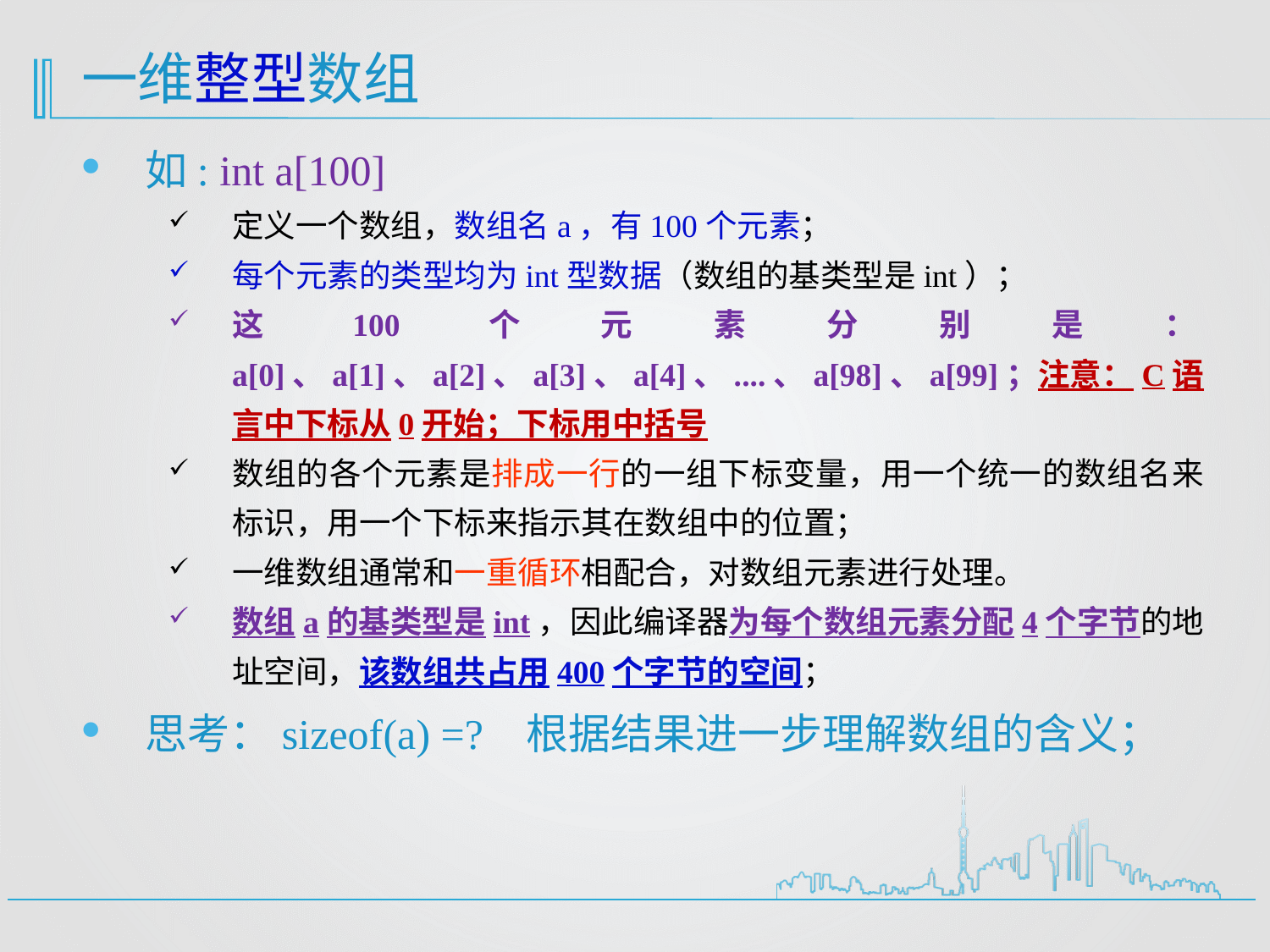

# 一维整型数组
如: int a[100]
定义一个数组，数组名a，有100个元素；
每个元素的类型均为int型数据（数组的基类型是int）；
这100个元素分别是：a[0]、a[1]、a[2]、a[3]、a[4]、....、a[98]、a[99]；注意：C语言中下标从0开始；下标用中括号
数组的各个元素是排成一行的一组下标变量，用一个统一的数组名来标识，用一个下标来指示其在数组中的位置；
一维数组通常和一重循环相配合，对数组元素进行处理。
数组a的基类型是int，因此编译器为每个数组元素分配4个字节的地址空间，该数组共占用400个字节的空间；
思考：sizeof(a) =?   根据结果进一步理解数组的含义；